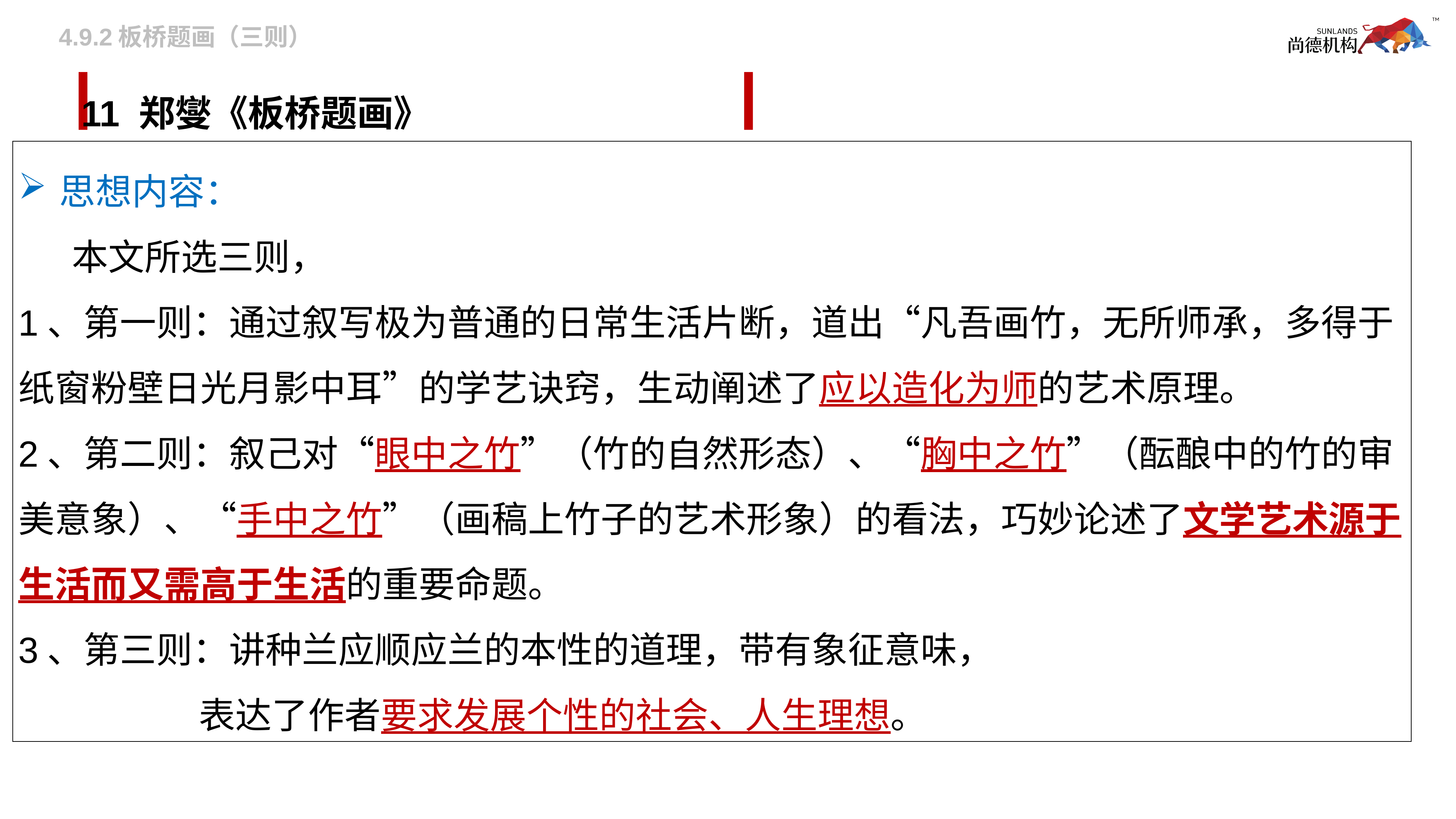

4.9.2板桥题画（三则）
# 11 郑燮《板桥题画》
思想内容：
      本文所选三则，
1、第一则：通过叙写极为普通的日常生活片断，道出“凡吾画竹，无所师承，多得于纸窗粉壁日光月影中耳”的学艺诀窍，生动阐述了应以造化为师的艺术原理。
2、第二则：叙己对“眼中之竹”（竹的自然形态）、“胸中之竹”（酝酿中的竹的审美意象）、“手中之竹”（画稿上竹子的艺术形象）的看法，巧妙论述了文学艺术源于生活而又需高于生活的重要命题。
3、第三则：讲种兰应顺应兰的本性的道理，带有象征意味，
                     表达了作者要求发展个性的社会、人生理想。